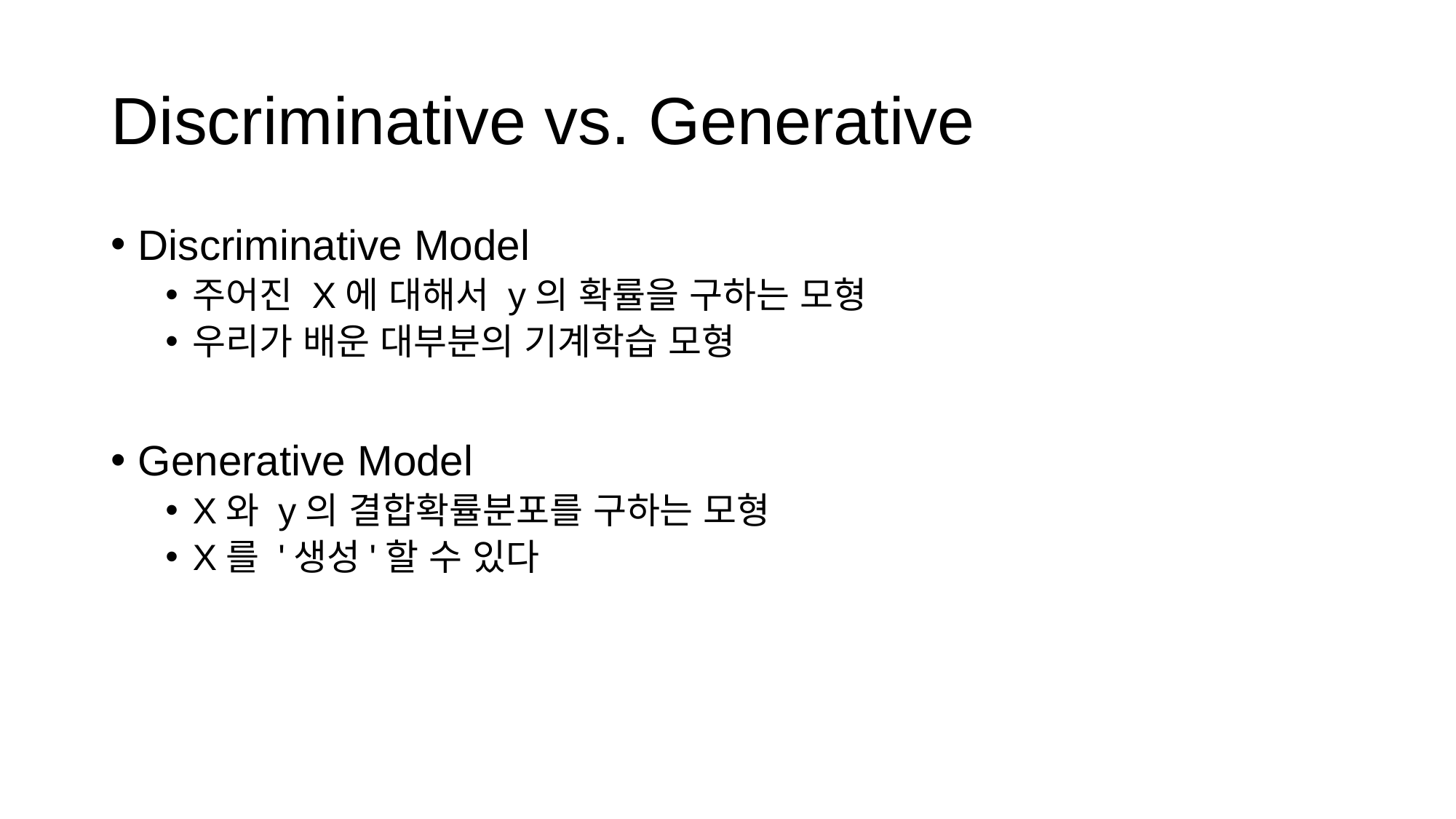

# Discriminative vs. Generative
Discriminative Model
주어진 X에 대해서 y의 확률을 구하는 모형
우리가 배운 대부분의 기계학습 모형

Generative Model
X와 y의 결합확률분포를 구하는 모형
X를 '생성'할 수 있다